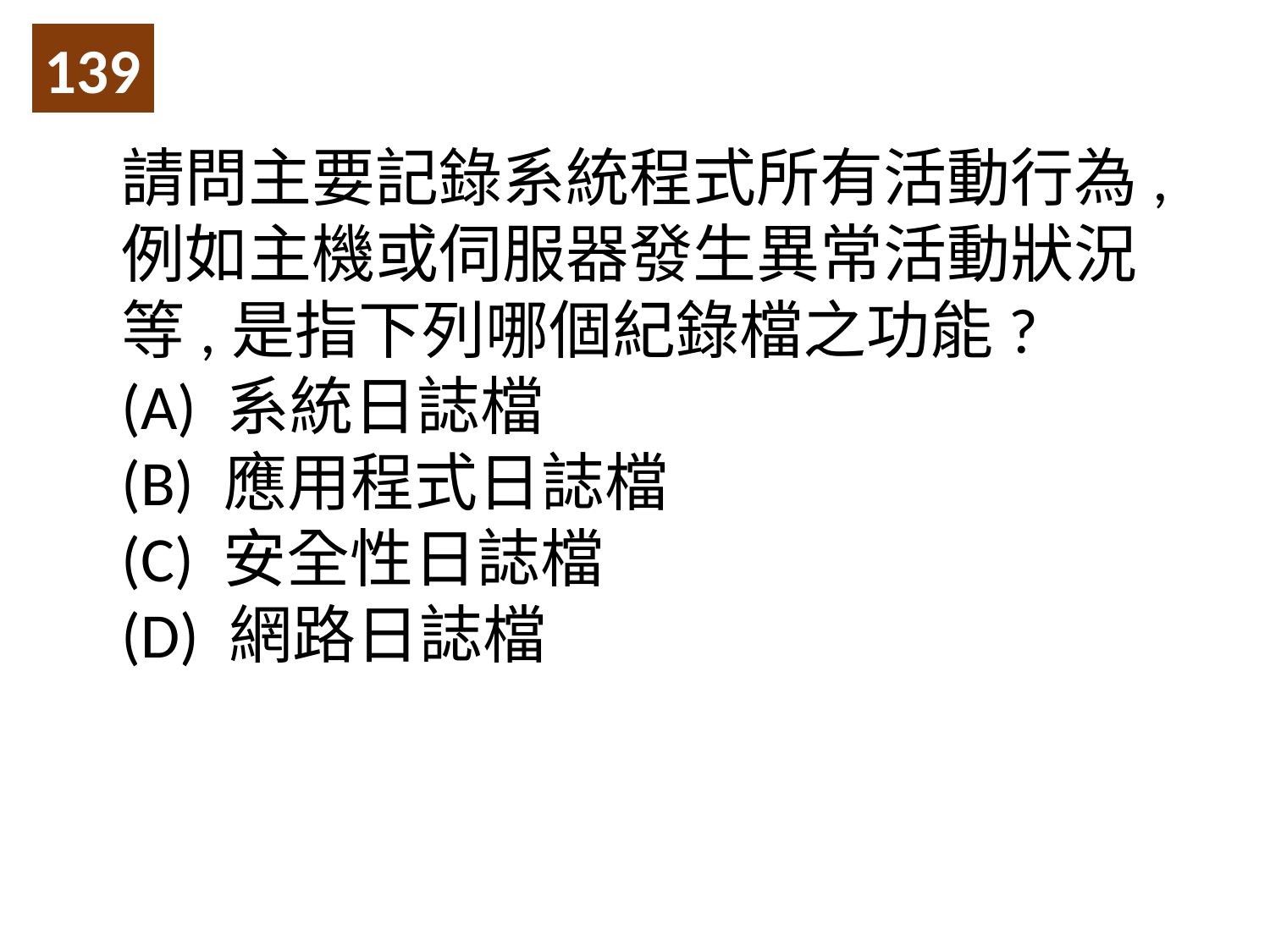

139
請問主要記錄系統程式所有活動行為,例如主機或伺服器發生異常活動狀況等,是指下列哪個紀錄檔之功能?
(A) 系統日誌檔
(B) 應用程式日誌檔
(C) 安全性日誌檔
(D) 網路日誌檔